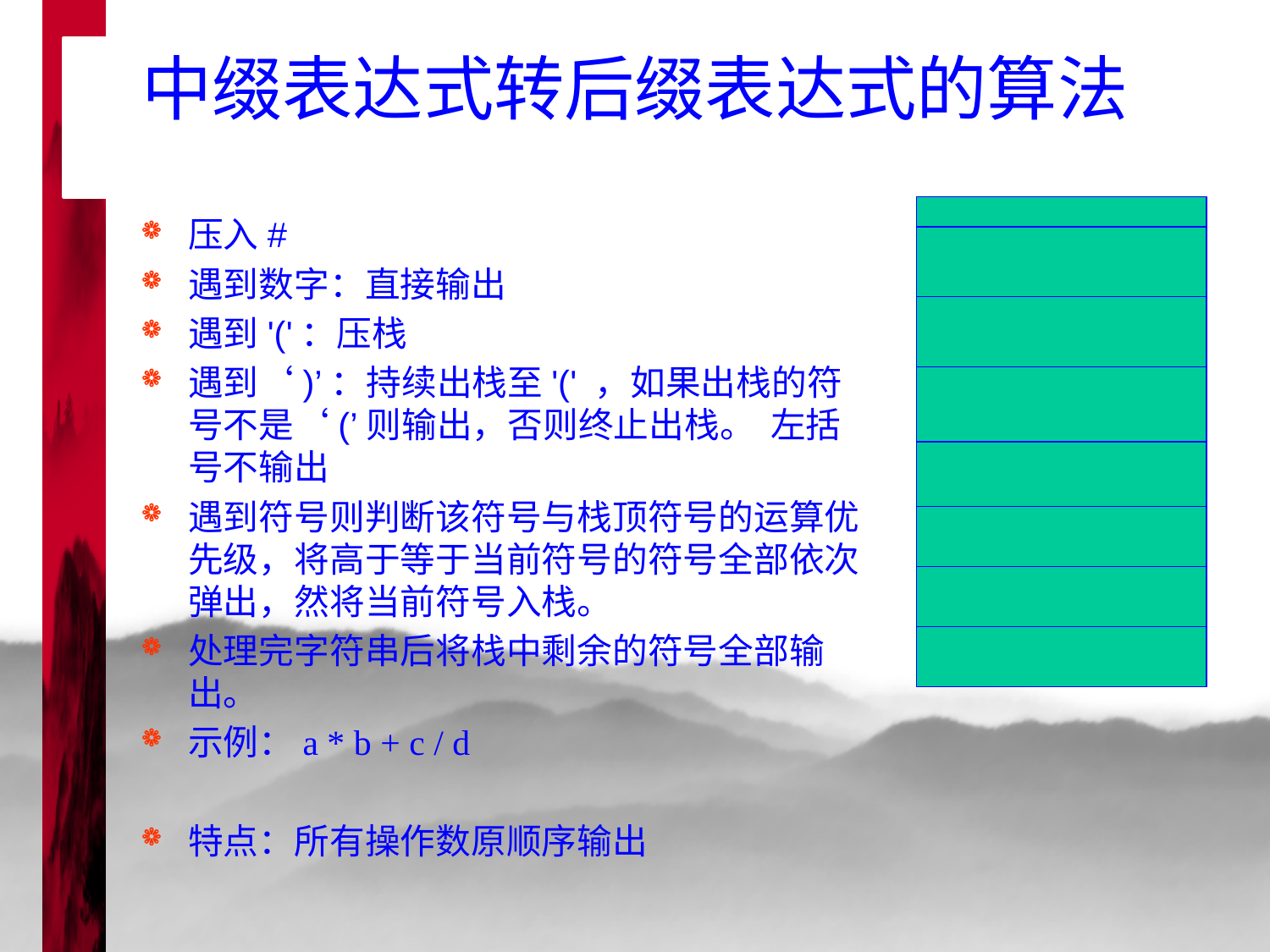

# 中缀表达式转后缀表达式的算法

压入#
遇到数字：直接输出
遇到'('：压栈
遇到‘)’：持续出栈至'(' ，如果出栈的符号不是‘(’则输出，否则终止出栈。  左括号不输出
遇到符号则判断该符号与栈顶符号的运算优先级，将高于等于当前符号的符号全部依次弹出，然将当前符号入栈。
处理完字符串后将栈中剩余的符号全部输出。
示例：a * b + c / d

特点：所有操作数原顺序输出